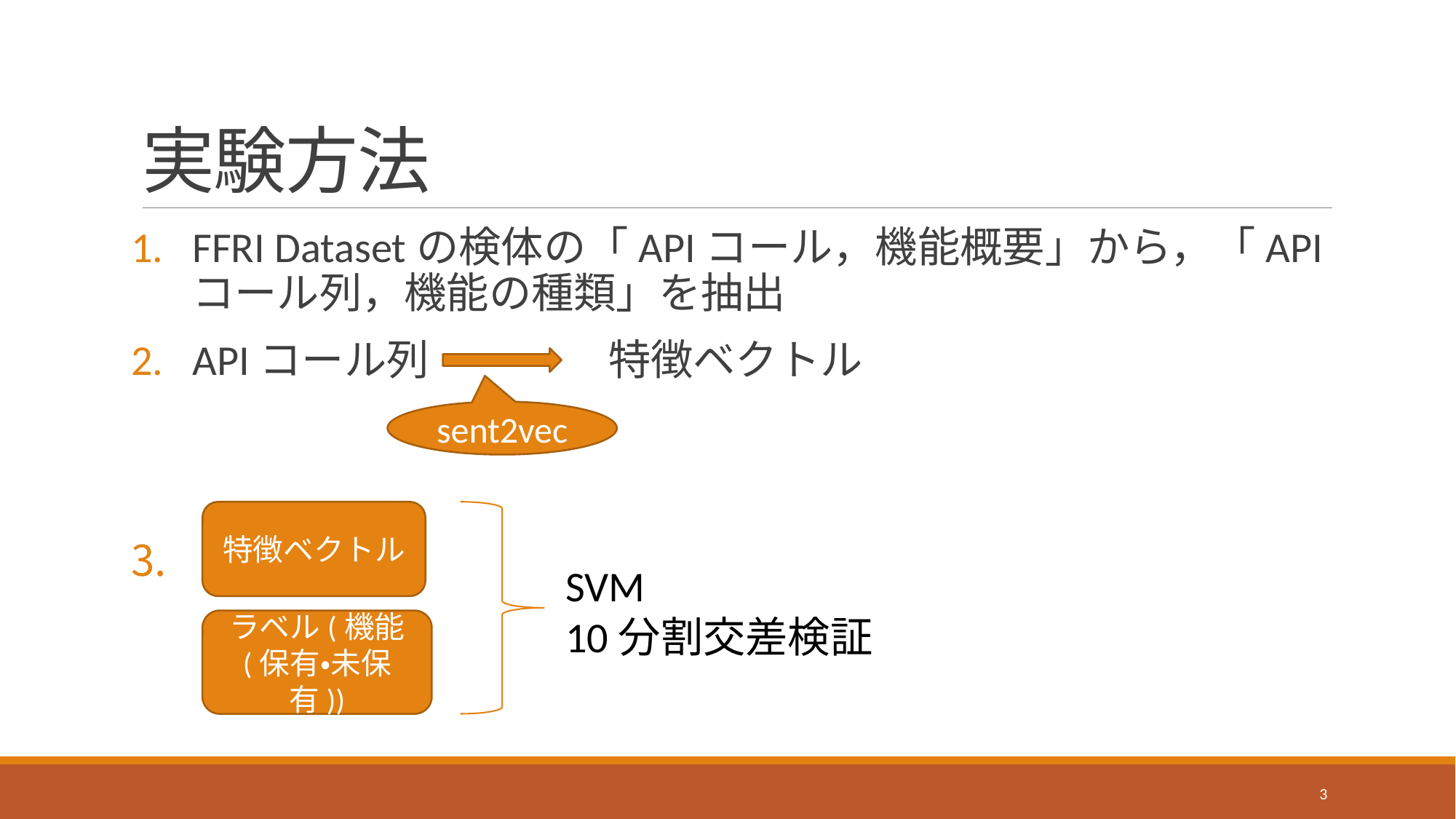

# 実験方法
FFRI Datasetの検体の「APIコール，機能概要」から，「APIコール列，機能の種類」を抽出
APIコール列                   特徴ベクトル

sent2vec
特徴ベクトル

SVM
10分割交差検証
ラベル(機能
(保有・未保有))
3